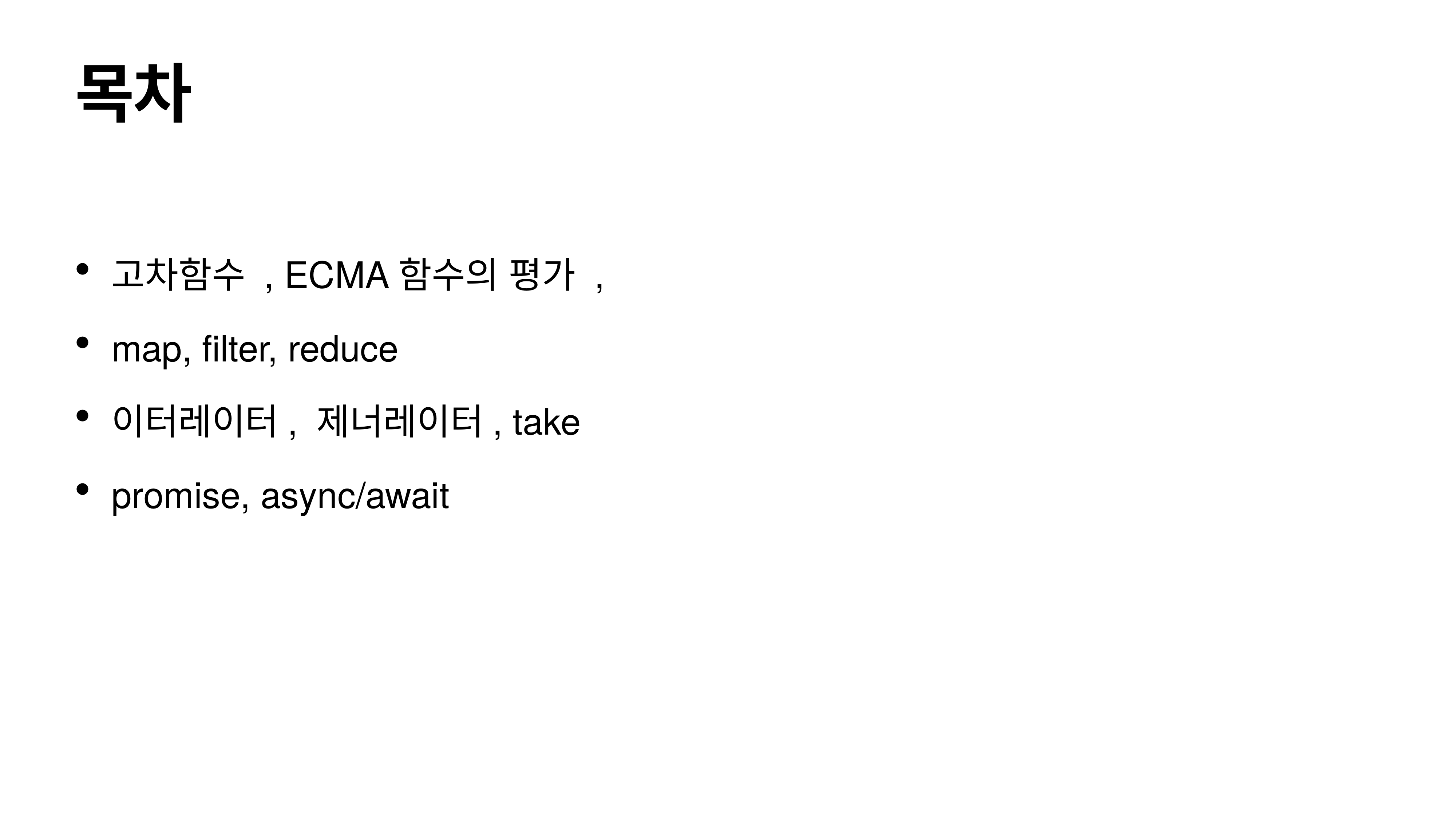

목차
고차함수 , ECMA함수의 평가 ,
map, filter, reduce
이터레이터, 제너레이터, take
promise, async/await